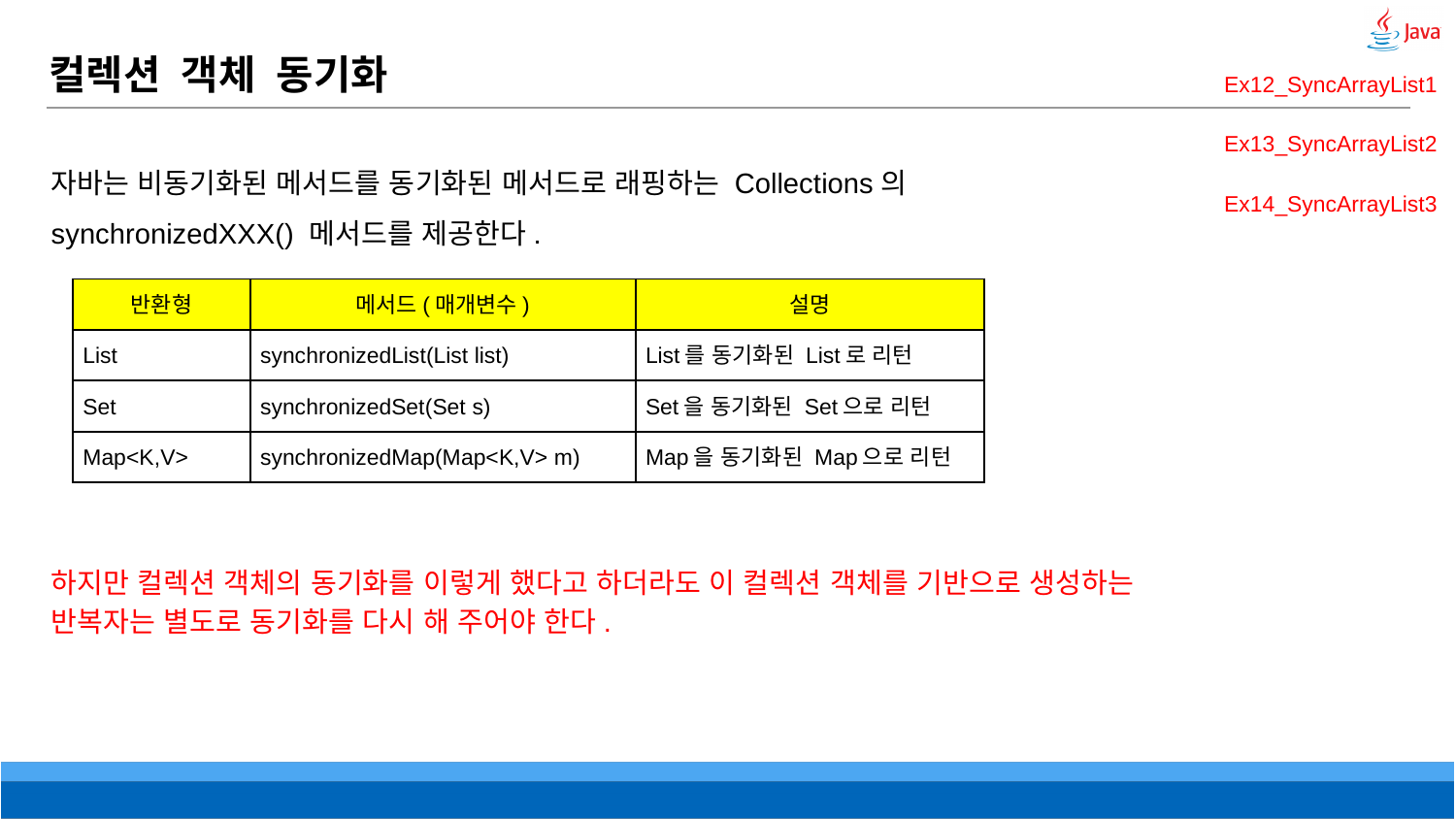

# 컬렉션 객체 동기화
Ex12_SyncArrayList1
Ex13_SyncArrayList2
자바는 비동기화된 메서드를 동기화된 메서드로 래핑하는 Collections의 synchronizedXXX() 메서드를 제공한다.
Ex14_SyncArrayList3
| 반환형 | 메서드(매개변수) | 설명 |
| --- | --- | --- |
| List | synchronizedList(List list) | List를 동기화된 List로 리턴 |
| Set | synchronizedSet(Set s) | Set을 동기화된 Set으로 리턴 |
| Map<K,V> | synchronizedMap(Map<K,V> m) | Map을 동기화된 Map으로 리턴 |
하지만 컬렉션 객체의 동기화를 이렇게 했다고 하더라도 이 컬렉션 객체를 기반으로 생성하는 반복자는 별도로 동기화를 다시 해 주어야 한다.